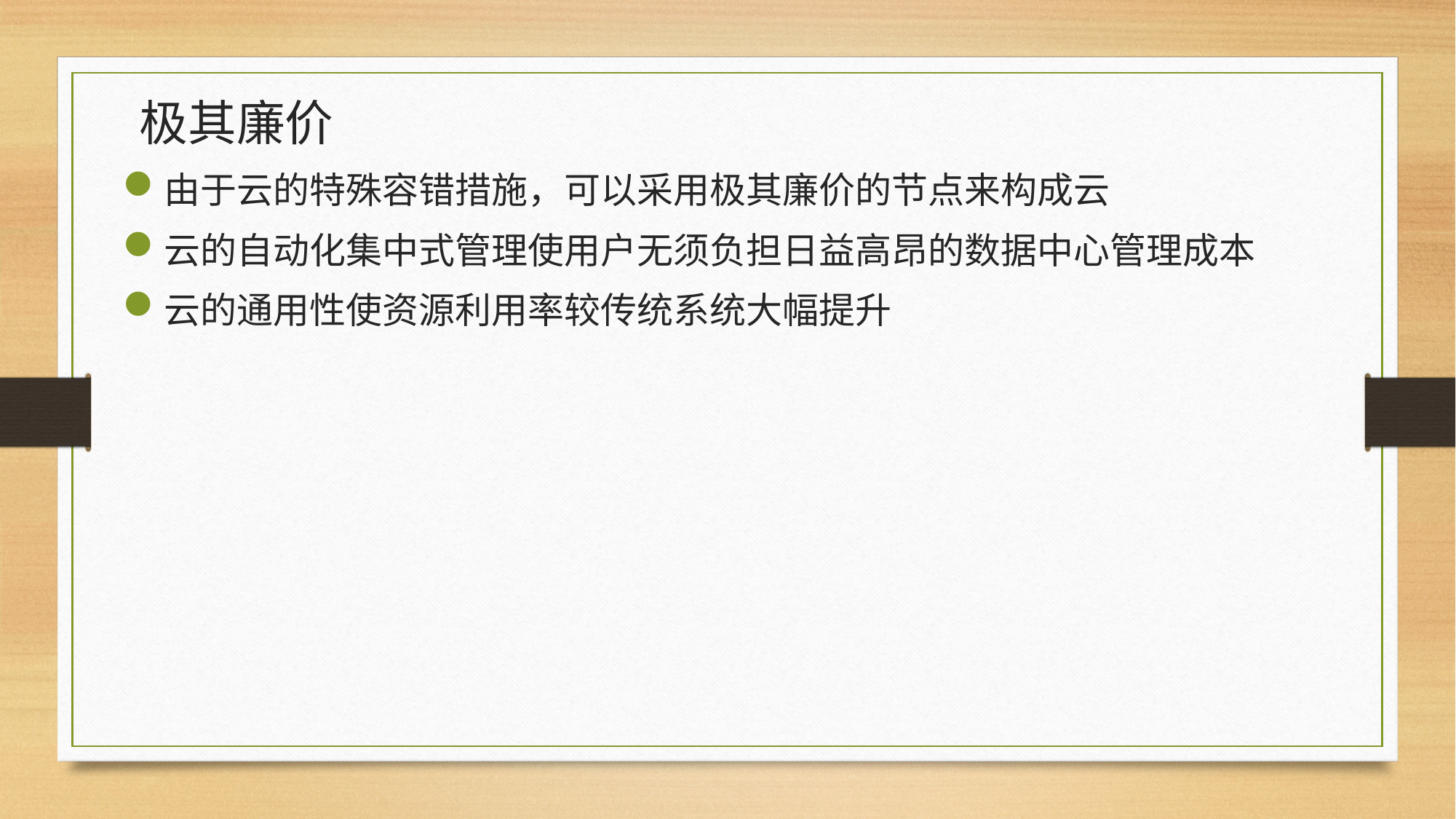

极其廉价
由于云的特殊容错措施，可以采用极其廉价的节点来构成云
云的自动化集中式管理使用户无须负担日益高昂的数据中心管理成本
云的通用性使资源利用率较传统系统大幅提升